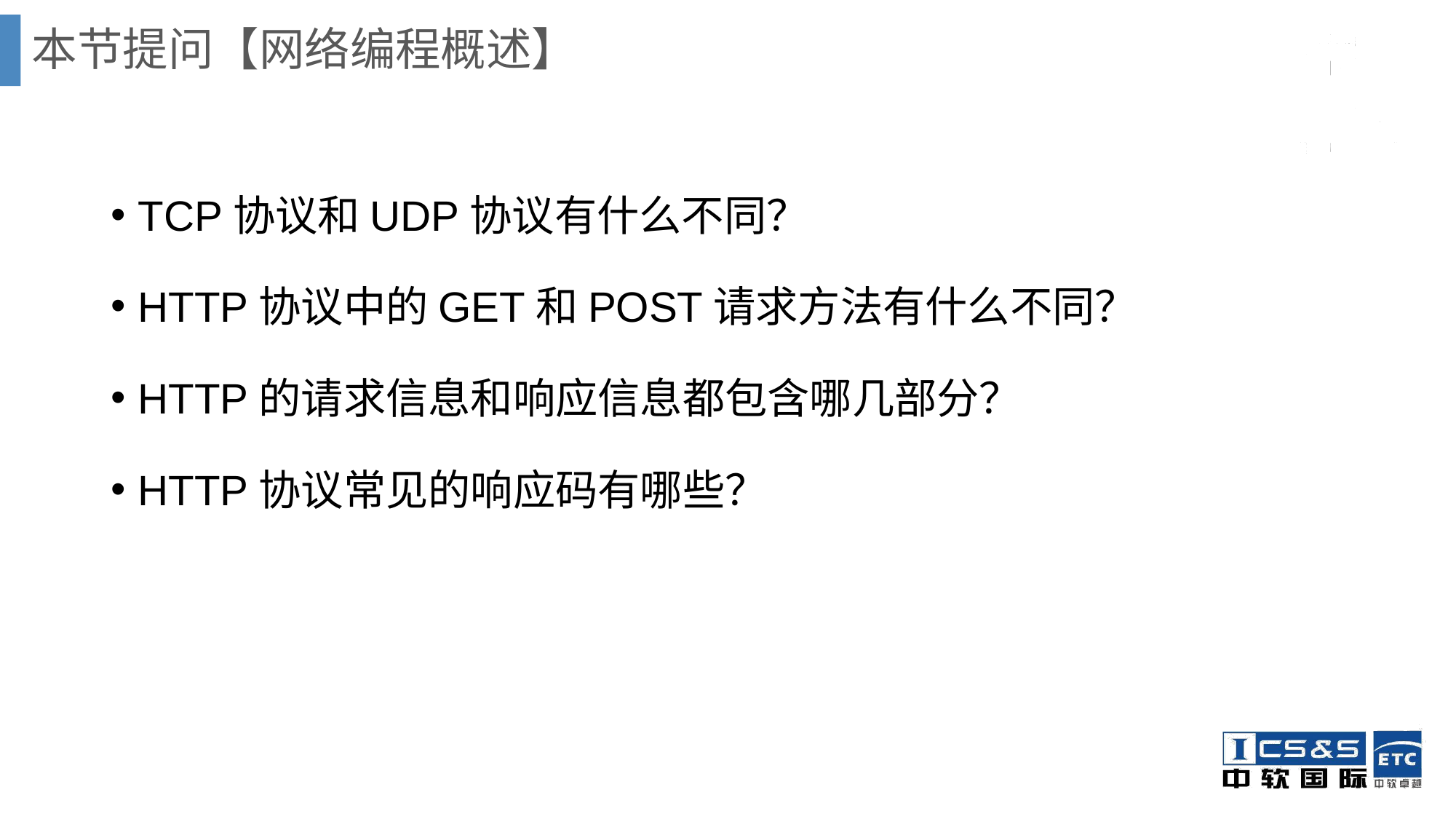

# 本节提问【网络编程概述】
TCP协议和UDP协议有什么不同？
HTTP协议中的GET和POST请求方法有什么不同？
HTTP的请求信息和响应信息都包含哪几部分？
HTTP协议常见的响应码有哪些？